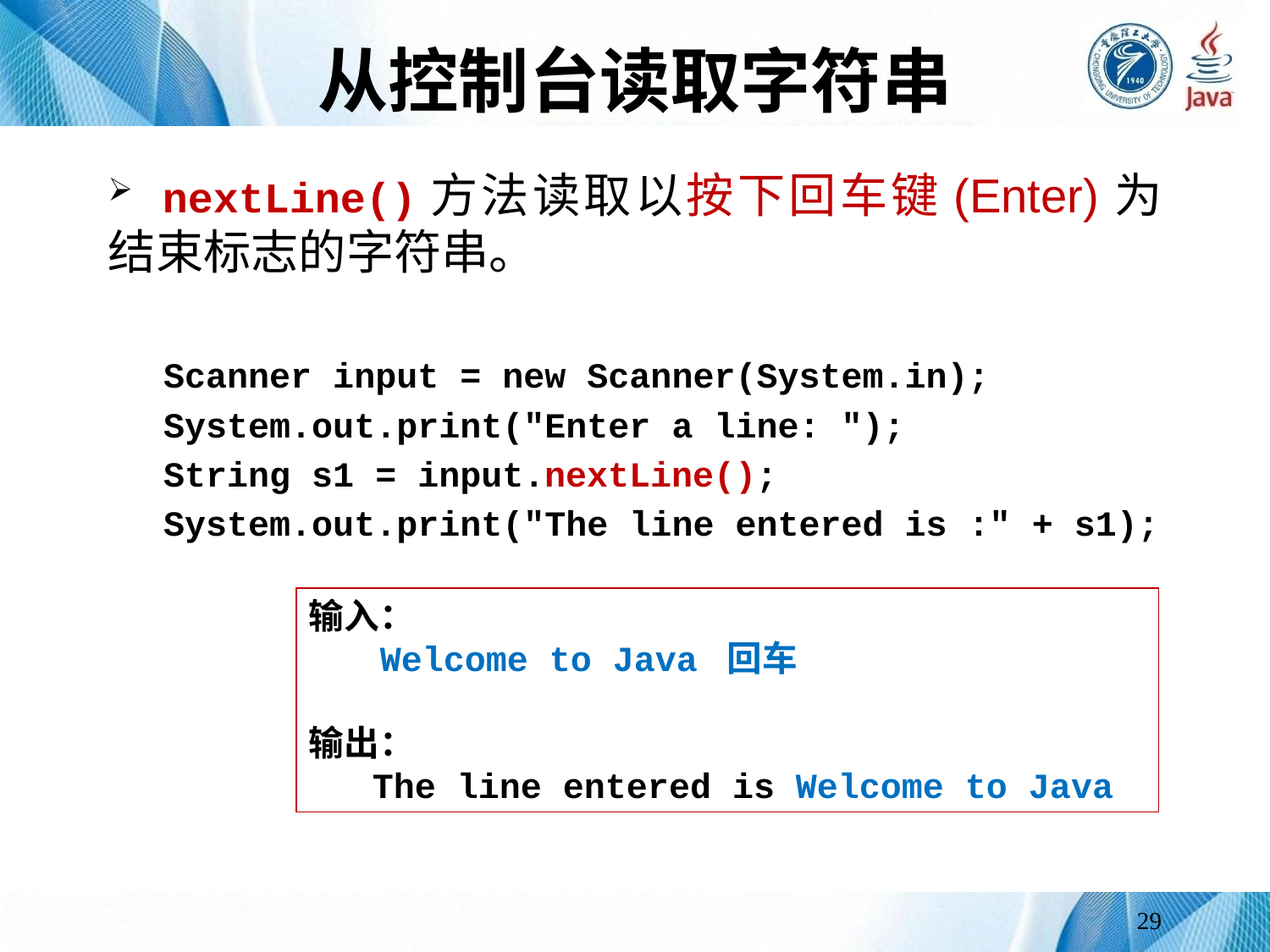

# 从控制台读取字符串
 nextLine()方法读取以按下回车键(Enter)为结束标志的字符串。

Scanner input = new Scanner(System.in);
System.out.print("Enter a line: ");
String s1 = input.nextLine();
System.out.print("The line entered is :" + s1);

输入：
        Welcome to Java 回车

输出：
   The line entered is Welcome to Java
29